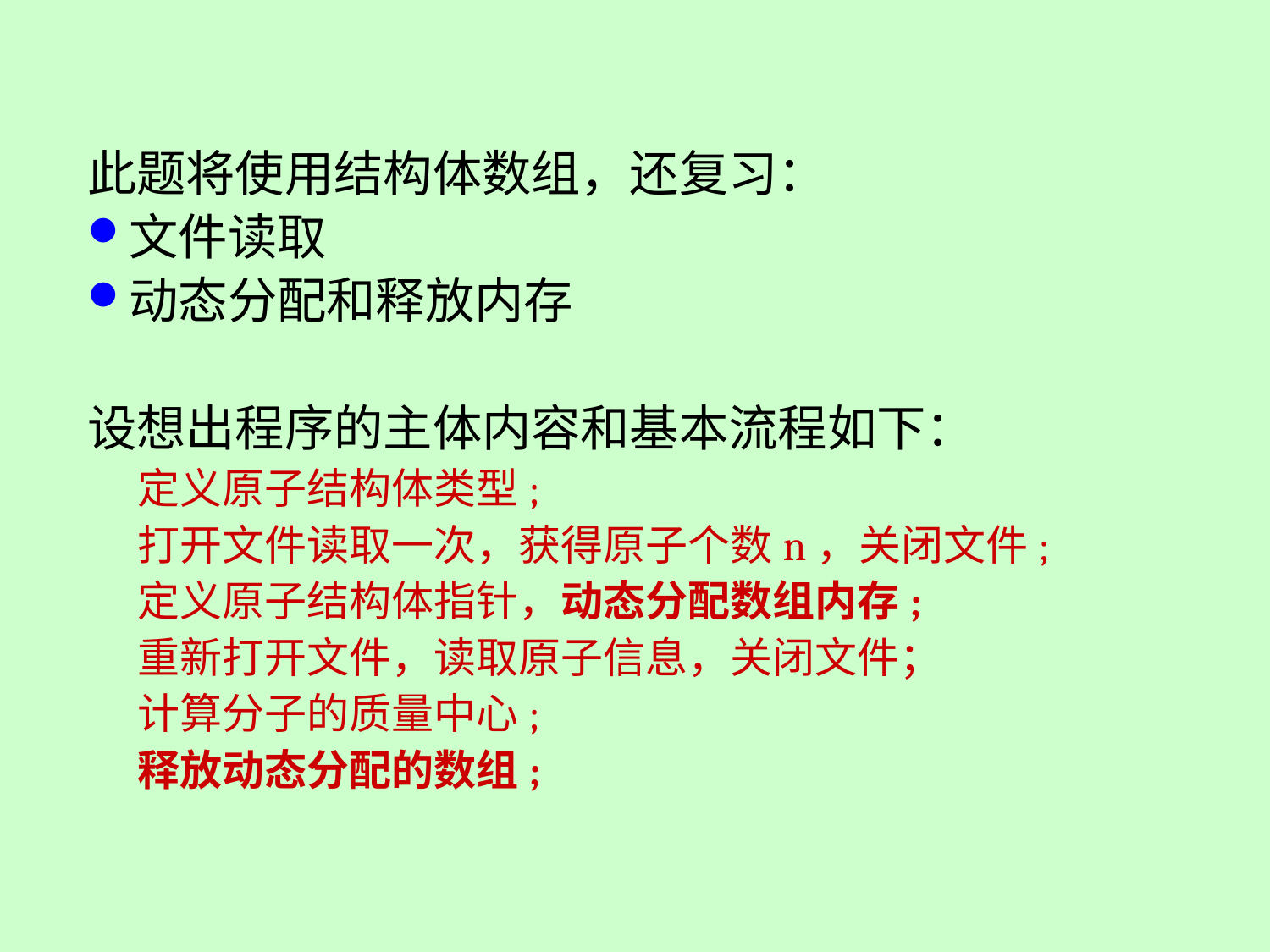

此题将使用结构体数组，还复习：
文件读取
动态分配和释放内存

设想出程序的主体内容和基本流程如下：
定义原子结构体类型;
打开文件读取一次，获得原子个数n，关闭文件;
定义原子结构体指针，动态分配数组内存;
重新打开文件，读取原子信息，关闭文件；
计算分子的质量中心;
释放动态分配的数组;

46